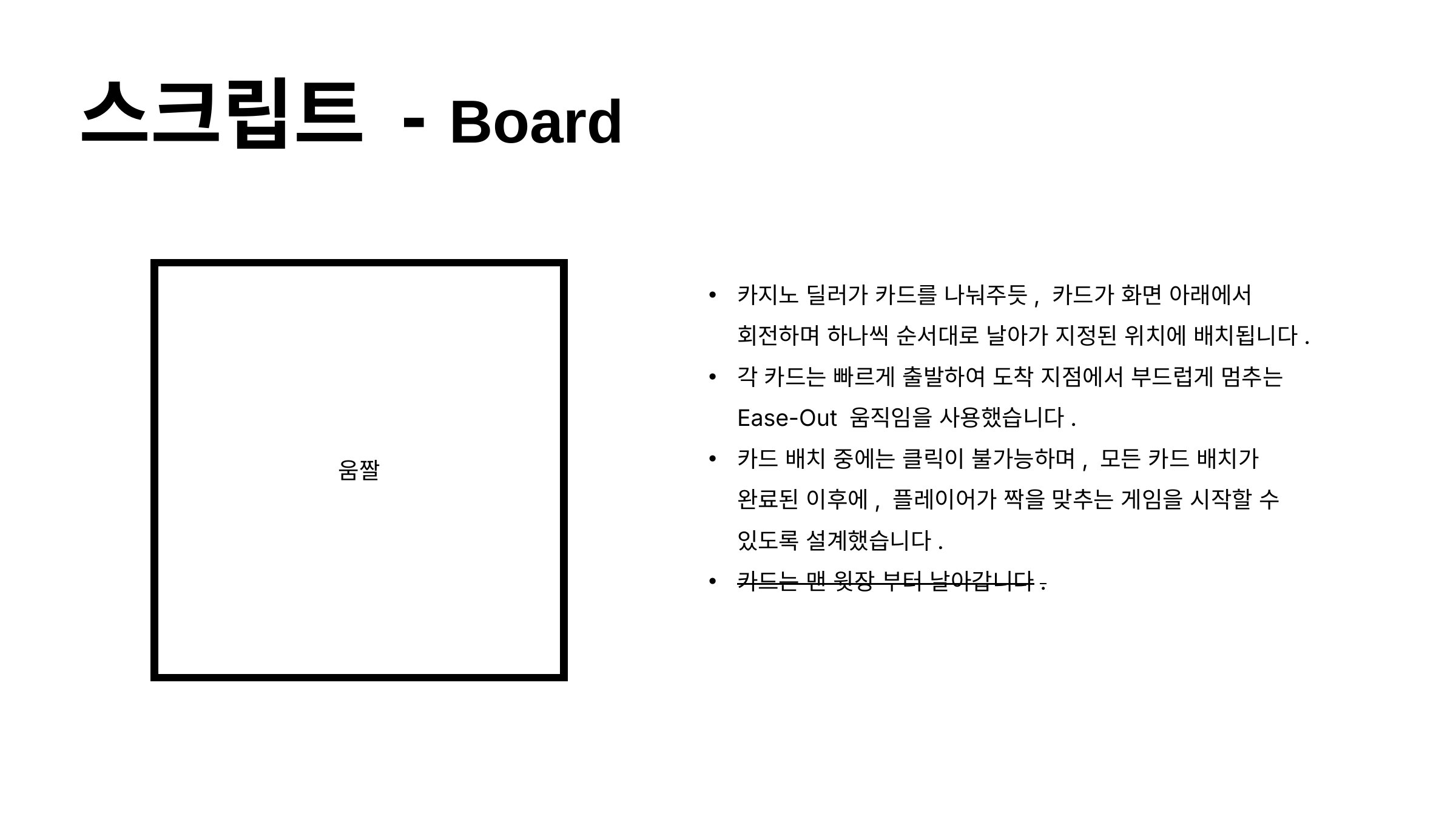

스크립트 - Board
움짤
카지노 딜러가 카드를 나눠주듯, 카드가 화면 아래에서 회전하며 하나씩 순서대로 날아가 지정된 위치에 배치됩니다.
각 카드는 빠르게 출발하여 도착 지점에서 부드럽게 멈추는 Ease-Out 움직임을 사용했습니다.
카드 배치 중에는 클릭이 불가능하며, 모든 카드 배치가 완료된 이후에, 플레이어가 짝을 맞추는 게임을 시작할 수 있도록 설계했습니다.
카드는 맨 윗장 부터 날아갑니다.